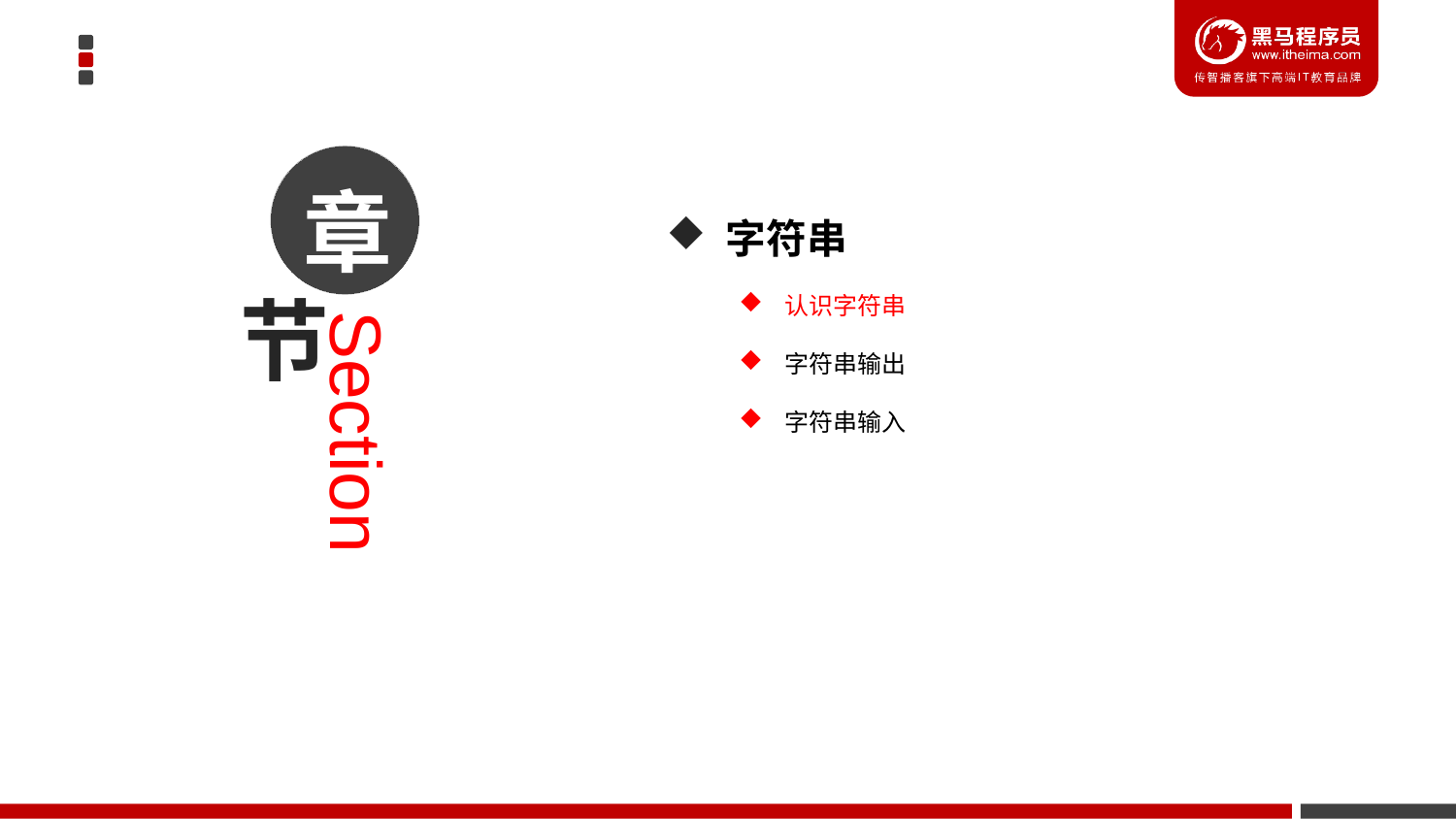

章
 字符串
认识字符串
字符串输出
字符串输入

节
Section